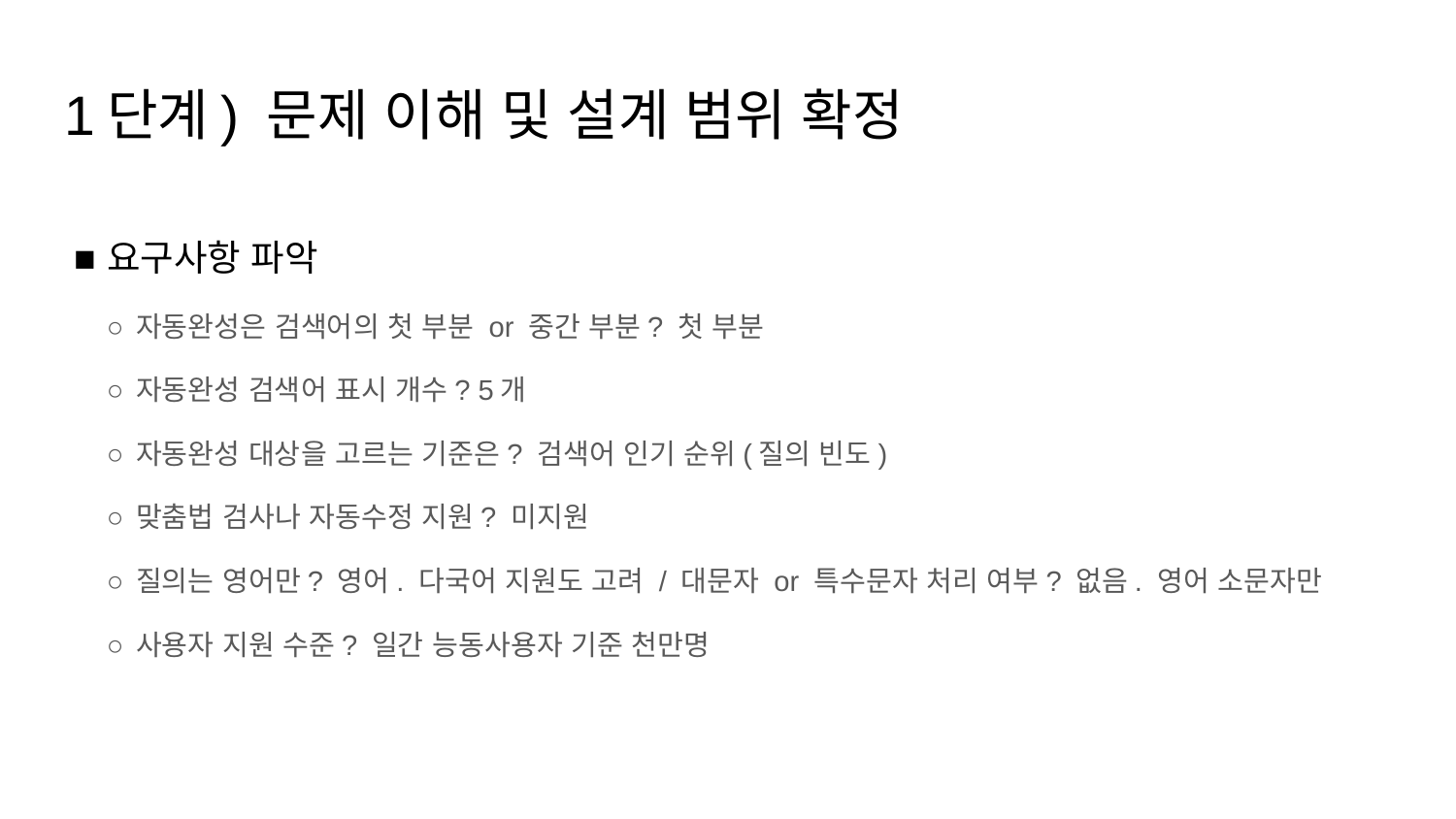

# 1단계) 문제 이해 및 설계 범위 확정
요구사항 파악
자동완성은 검색어의 첫 부분 or 중간 부분? 첫 부분
자동완성 검색어 표시 개수? 5개
자동완성 대상을 고르는 기준은? 검색어 인기 순위(질의 빈도)
맞춤법 검사나 자동수정 지원? 미지원
질의는 영어만? 영어. 다국어 지원도 고려 / 대문자 or 특수문자 처리 여부? 없음. 영어 소문자만
사용자 지원 수준? 일간 능동사용자 기준 천만명